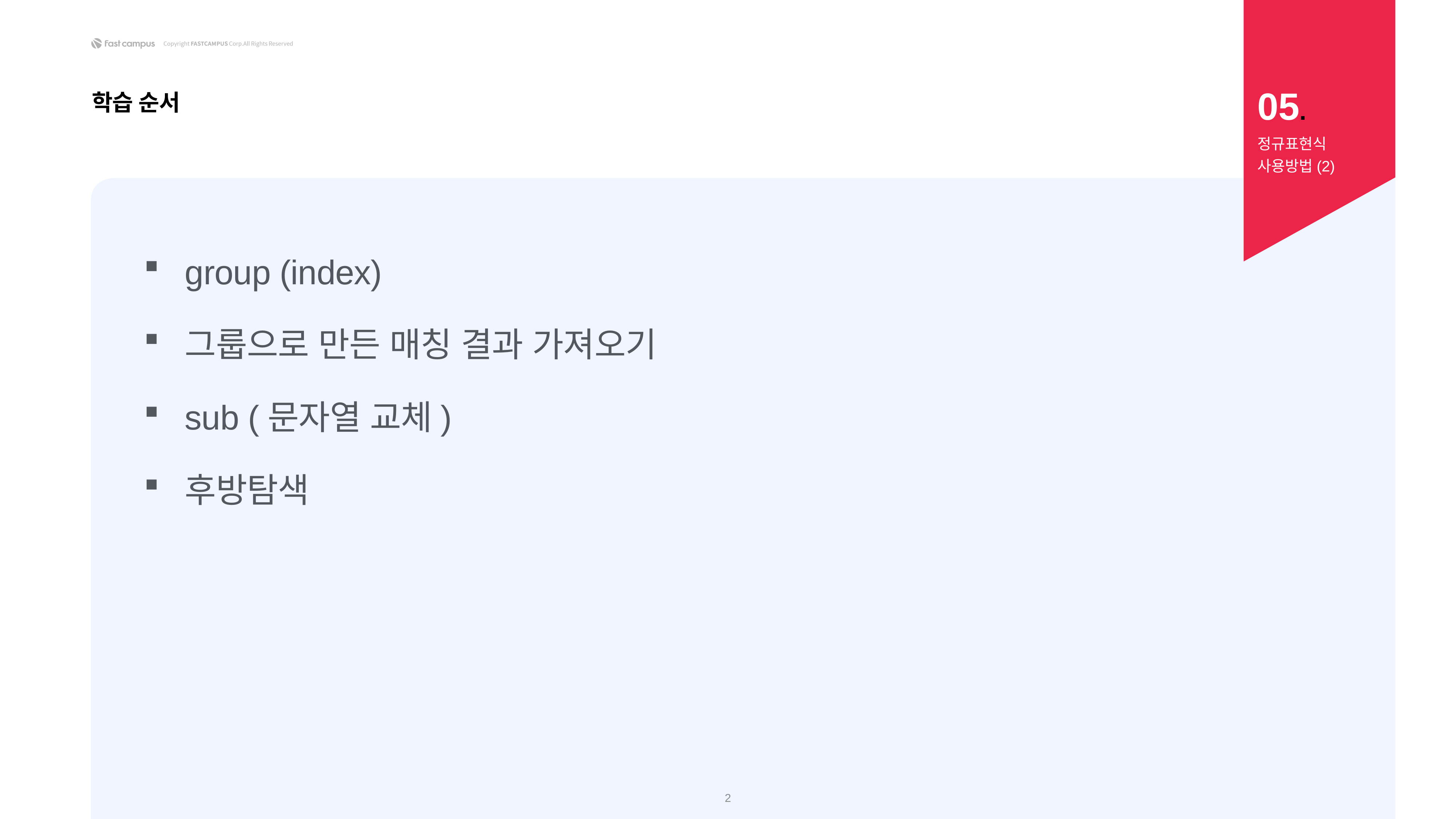

05.
학습 순서
정규표현식
사용방법(2)
group (index)
그룹으로 만든 매칭 결과 가져오기
sub (문자열 교체)
후방탐색

2